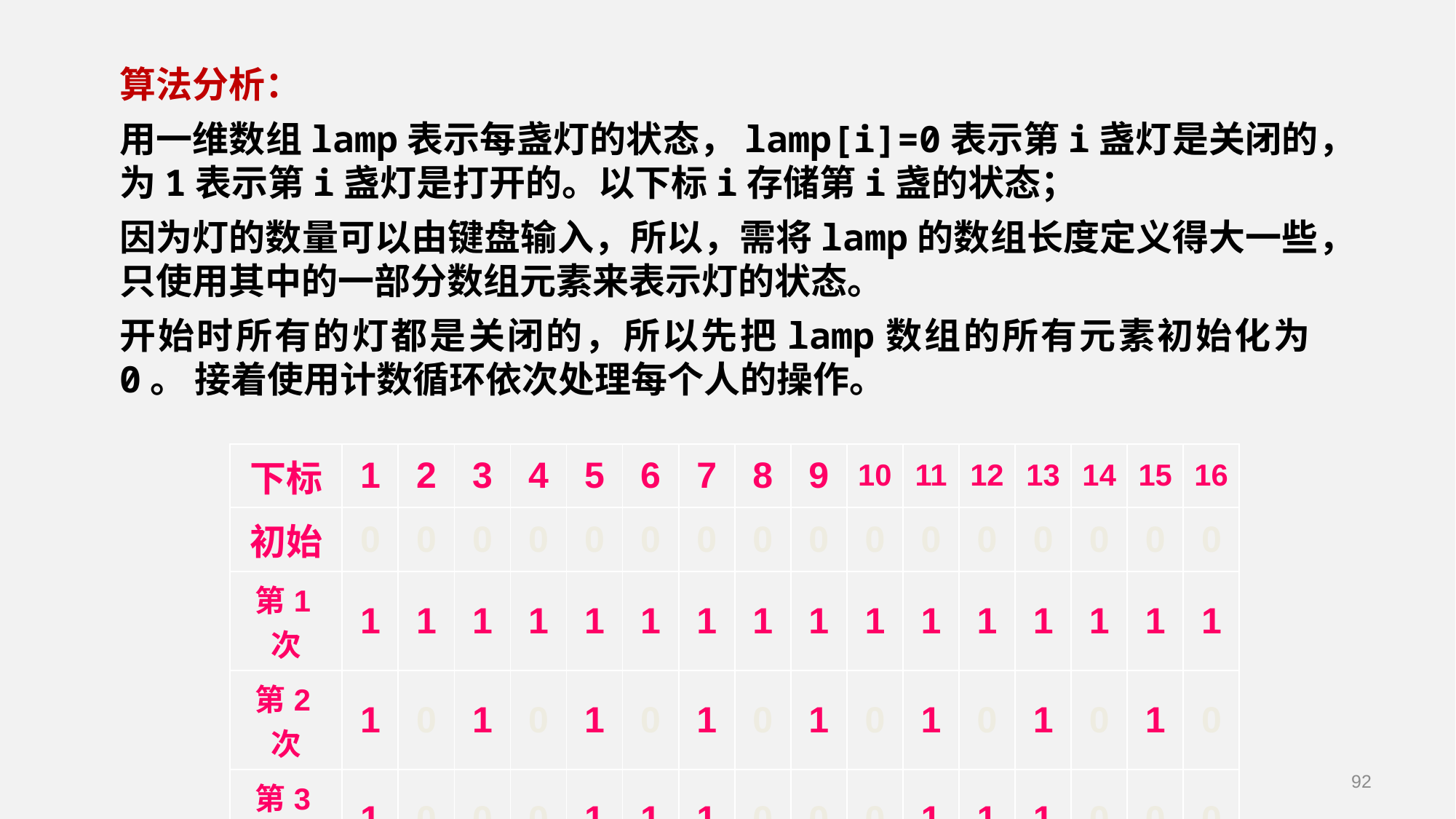

算法分析：
用一维数组lamp表示每盏灯的状态，lamp[i]=0表示第i盏灯是关闭的，为1表示第i盏灯是打开的。以下标i存储第i盏的状态；
因为灯的数量可以由键盘输入，所以，需将lamp的数组长度定义得大一些，只使用其中的一部分数组元素来表示灯的状态。
开始时所有的灯都是关闭的，所以先把lamp数组的所有元素初始化为0。 接着使用计数循环依次处理每个人的操作。
| 下标 | 1 | 2 | 3 | 4 | 5 | 6 | 7 | 8 | 9 | 10 | 11 | 12 | 13 | 14 | 15 | 16 |
| --- | --- | --- | --- | --- | --- | --- | --- | --- | --- | --- | --- | --- | --- | --- | --- | --- |
| 初始 | 0 | 0 | 0 | 0 | 0 | 0 | 0 | 0 | 0 | 0 | 0 | 0 | 0 | 0 | 0 | 0 |
| 第1次 | 1 | 1 | 1 | 1 | 1 | 1 | 1 | 1 | 1 | 1 | 1 | 1 | 1 | 1 | 1 | 1 |
| 第2次 | 1 | 0 | 1 | 0 | 1 | 0 | 1 | 0 | 1 | 0 | 1 | 0 | 1 | 0 | 1 | 0 |
| 第3次 | 1 | 0 | 0 | 0 | 1 | 1 | 1 | 0 | 0 | 0 | 1 | 1 | 1 | 0 | 0 | 0 |
| 第4次 | 1 | 0 | 0 | 1 | 1 | 1 | 1 | 1 | 0 | 0 | 1 | 0 | 1 | 0 | 0 | 1 |
92